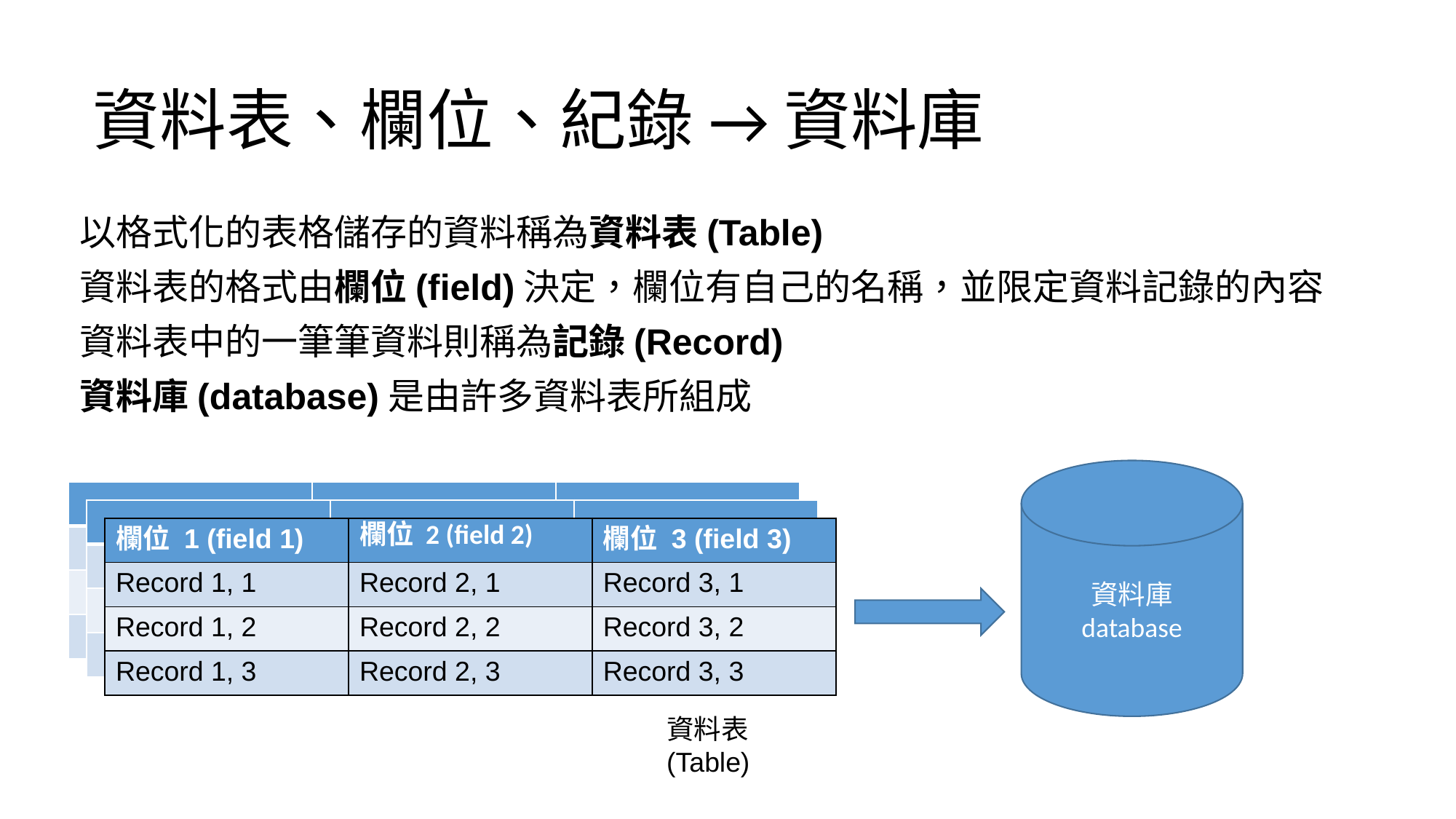

# 資料表、欄位、紀錄 → 資料庫
以格式化的表格儲存的資料稱為資料表(Table)
資料表的格式由欄位(field)決定，欄位有自己的名稱，並限定資料記錄的內容
資料表中的一筆筆資料則稱為記錄(Record)
資料庫(database)是由許多資料表所組成
資料庫
database
|  |  |  |
| --- | --- | --- |
|  |  |  |
|  |  |  |
|  |  |  |
|  |  |  |
| --- | --- | --- |
|  |  |  |
|  |  |  |
|  |  |  |
| 欄位 1 (field 1) | 欄位 2 (field 2) | 欄位 3 (field 3) |
| --- | --- | --- |
| Record 1, 1 | Record 2, 1 | Record 3, 1 |
| Record 1, 2 | Record 2, 2 | Record 3, 2 |
| Record 1, 3 | Record 2, 3 | Record 3, 3 |

資料表(Table)